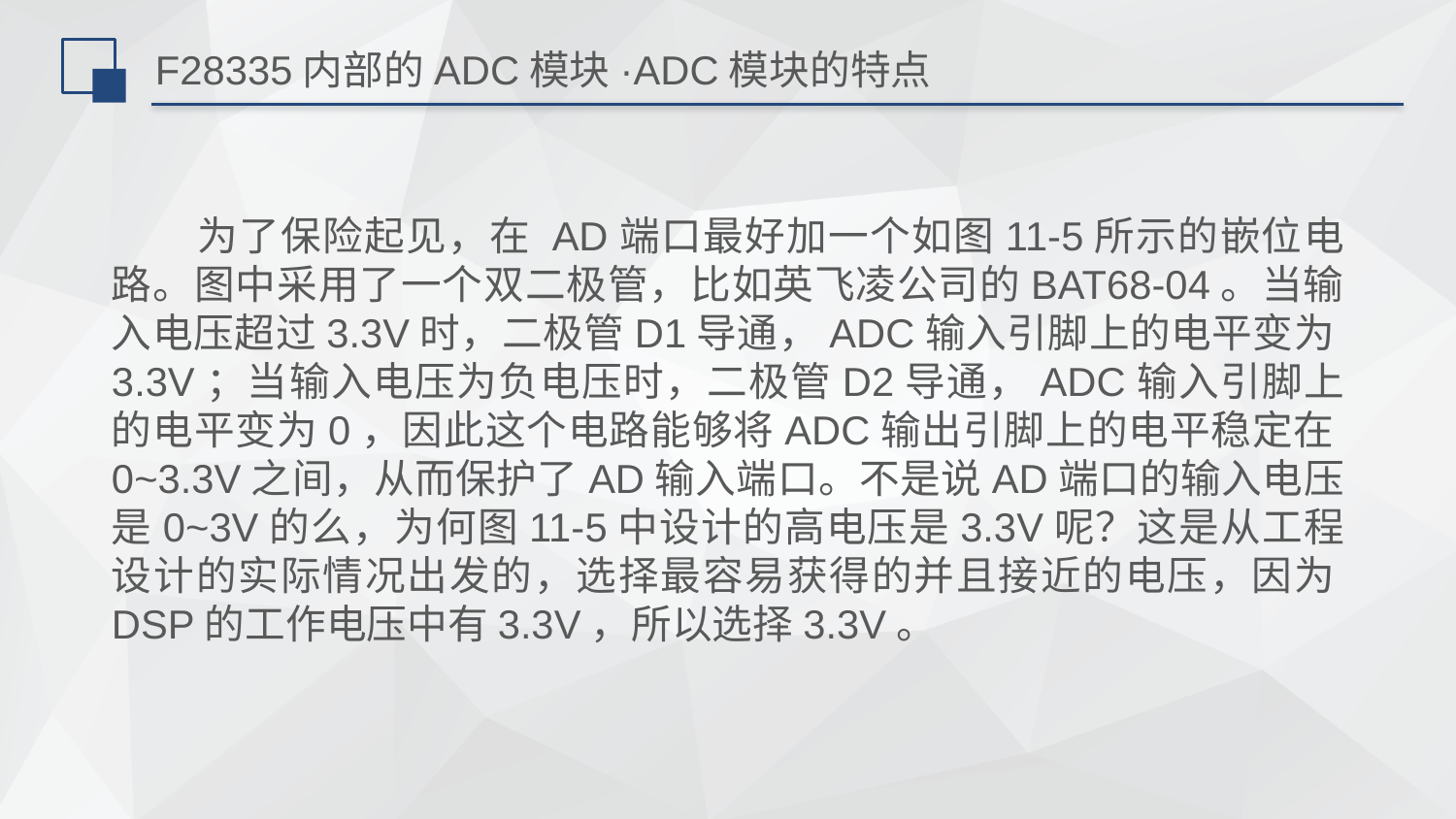

# F28335内部的ADC模块·ADC模块的特点
为了保险起见，在 AD端口最好加一个如图11-5所示的嵌位电路。图中采用了一个双二极管，比如英飞凌公司的BAT68-04。当输入电压超过3.3V时，二极管D1导通，ADC输入引脚上的电平变为3.3V；当输入电压为负电压时，二极管D2导通，ADC输入引脚上的电平变为0，因此这个电路能够将ADC输出引脚上的电平稳定在0~3.3V之间，从而保护了AD输入端口。不是说AD端口的输入电压是0~3V的么，为何图11-5中设计的高电压是3.3V呢？这是从工程设计的实际情况出发的，选择最容易获得的并且接近的电压，因为DSP的工作电压中有3.3V，所以选择3.3V。